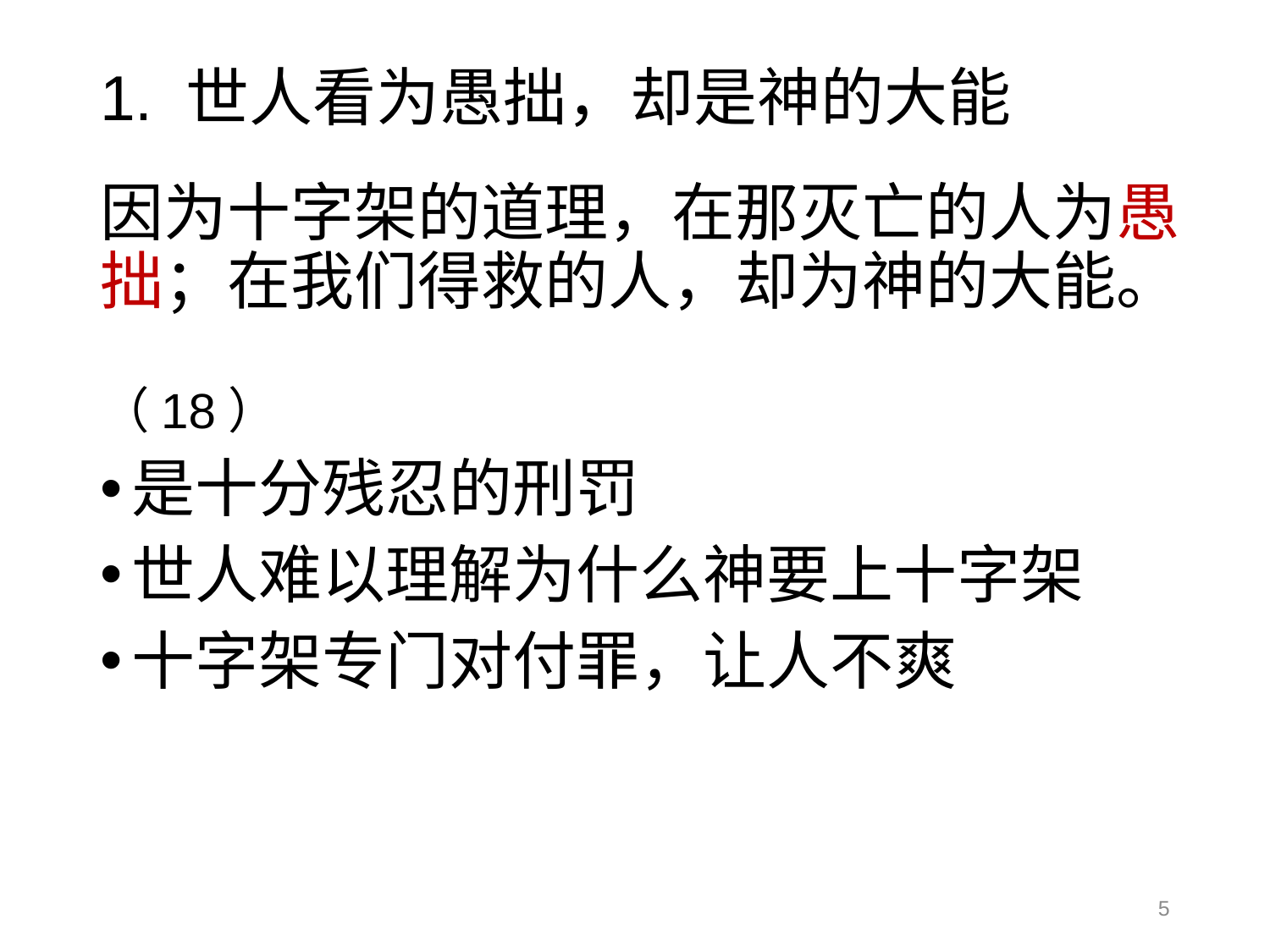

# 1. 世人看为愚拙，却是神的大能
因为十字架的道理，在那灭亡的人为愚拙；在我们得救的人，却为神的大能。								（18）
是十分残忍的刑罚
世人难以理解为什么神要上十字架
十字架专门对付罪，让人不爽
5